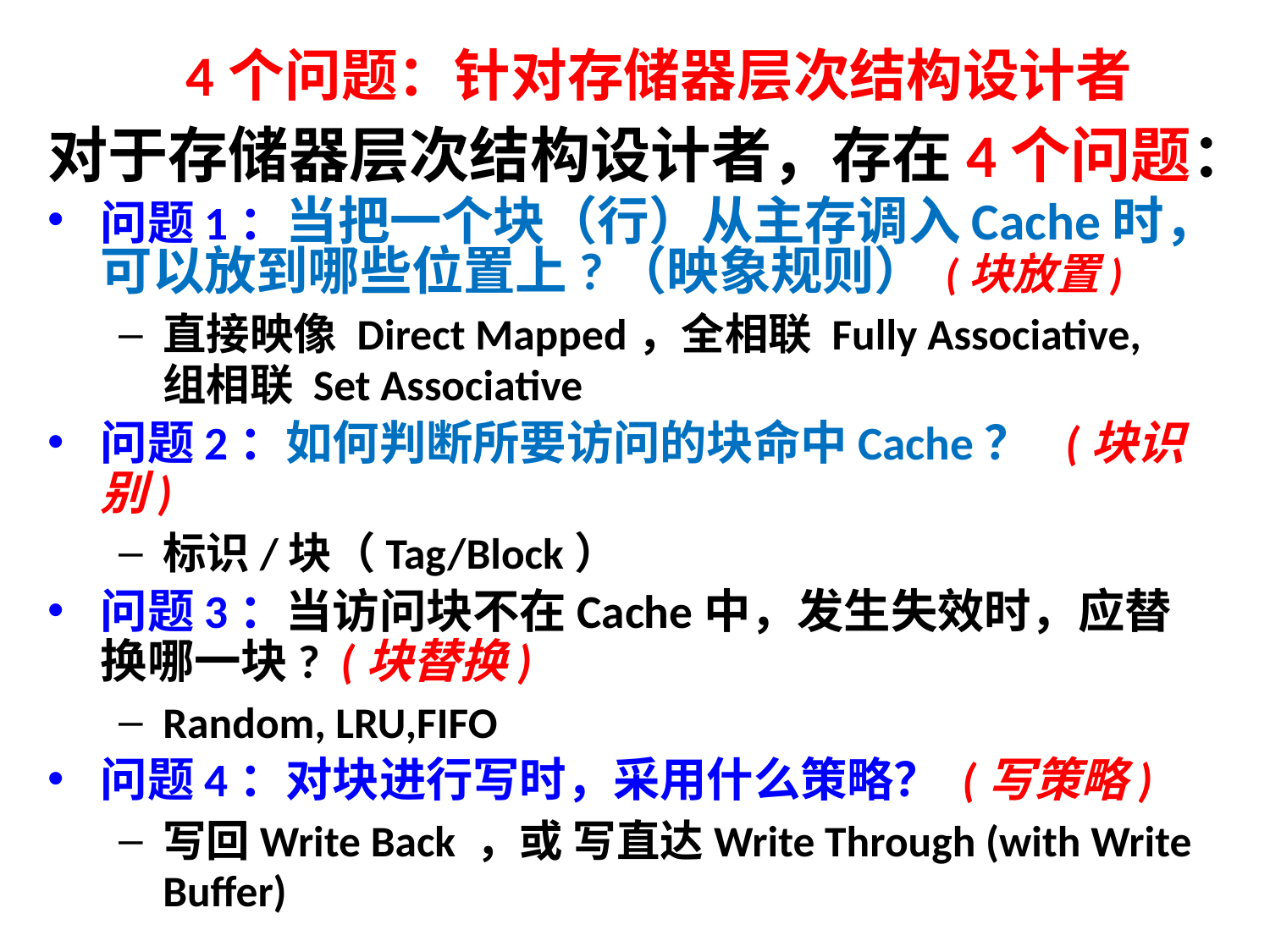

# 4个问题：针对存储器层次结构设计者
对于存储器层次结构设计者，存在4个问题：
问题1：当把一个块（行）从主存调入Cache时，可以放到哪些位置上?（映象规则）	(块放置)
直接映像 Direct Mapped，全相联 Fully Associative, 组相联 Set Associative
问题2：如何判断所要访问的块命中Cache？	(块识别)
标识/块（Tag/Block）
问题3：当访问块不在Cache中，发生失效时，应替换哪一块?  (块替换)
Random, LRU,FIFO
问题4：对块进行写时，采用什么策略？ (写策略)
写回Write Back ，或 写直达Write Through (with Write Buffer)
16